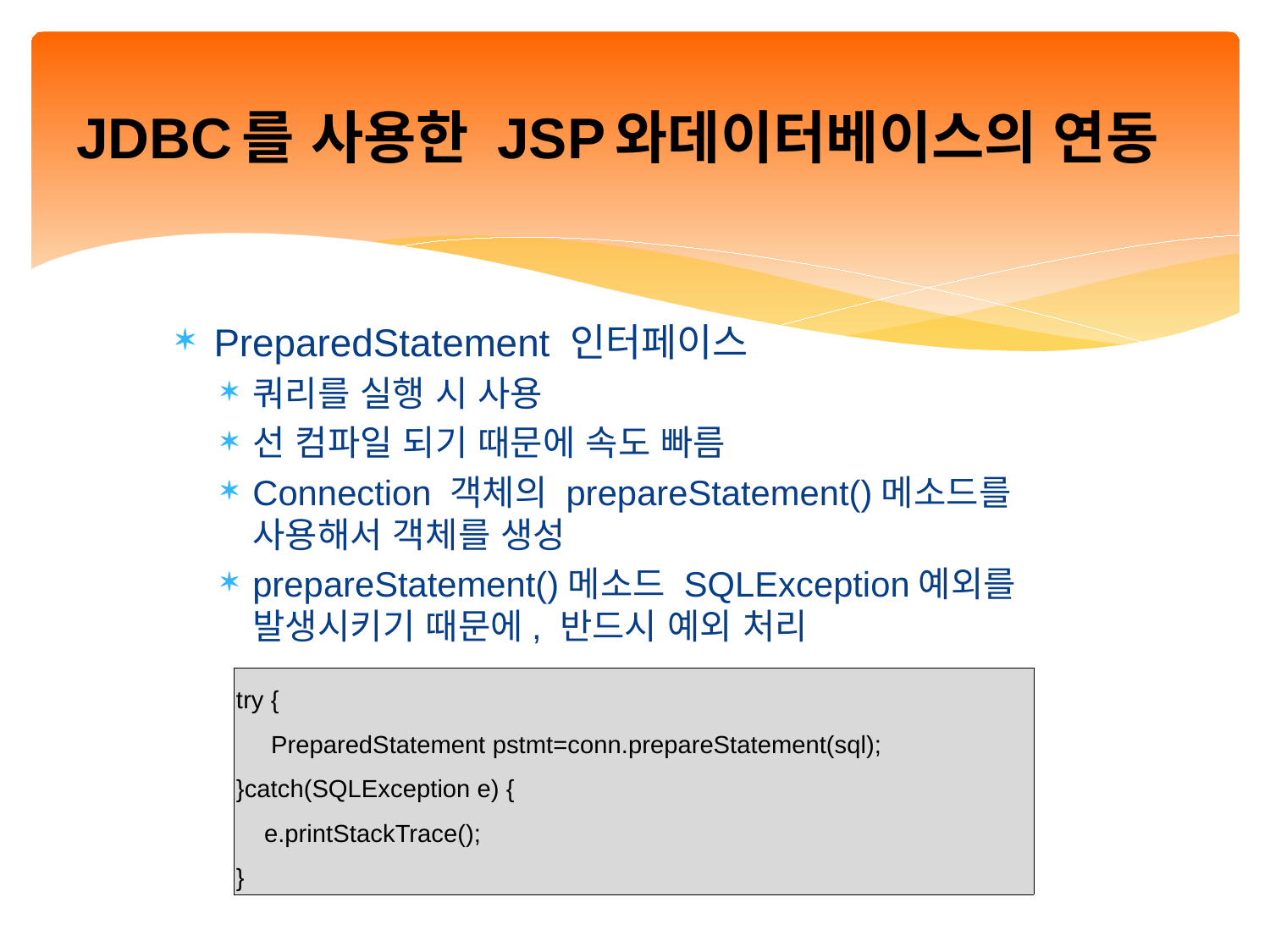

# JDBC를 사용한 JSP와데이터베이스의 연동
PreparedStatement 인터페이스
쿼리를 실행 시 사용
선 컴파일 되기 때문에 속도 빠름
Connection 객체의 prepareStatement()메소드를 사용해서 객체를 생성
prepareStatement()메소드 SQLException예외를 발생시키기 때문에, 반드시 예외 처리
| try { PreparedStatement pstmt=conn.prepareStatement(sql); }catch(SQLException e) { e.printStackTrace(); } |
| --- |